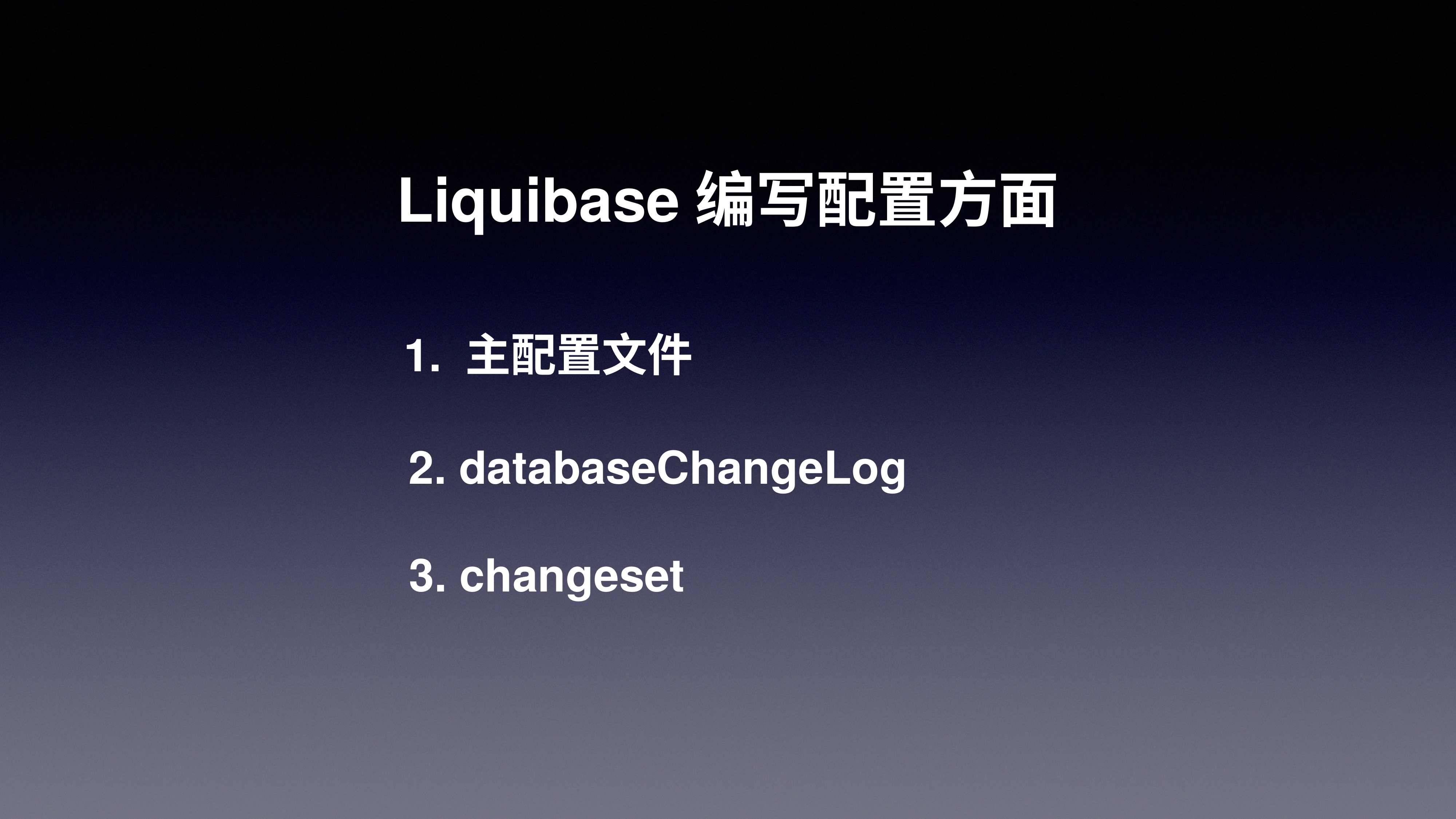

Liquibase编写配置方面
1. 主配置文件
2. databaseChangeLog
3. changeset